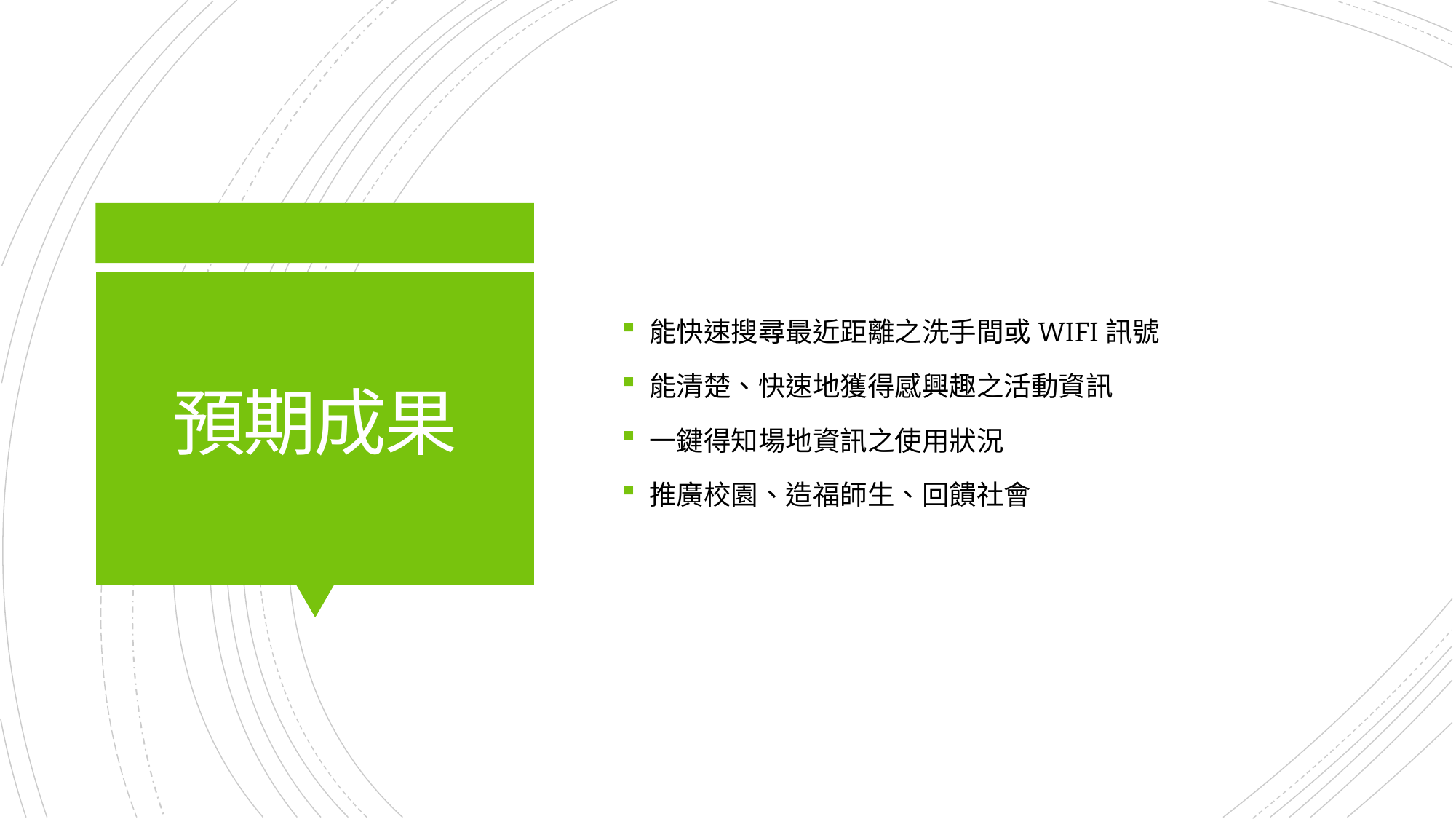

能快速搜尋最近距離之洗手間或WIFI訊號
能清楚、快速地獲得感興趣之活動資訊
一鍵得知場地資訊之使用狀況
推廣校園、造福師生、回饋社會
# 預期成果